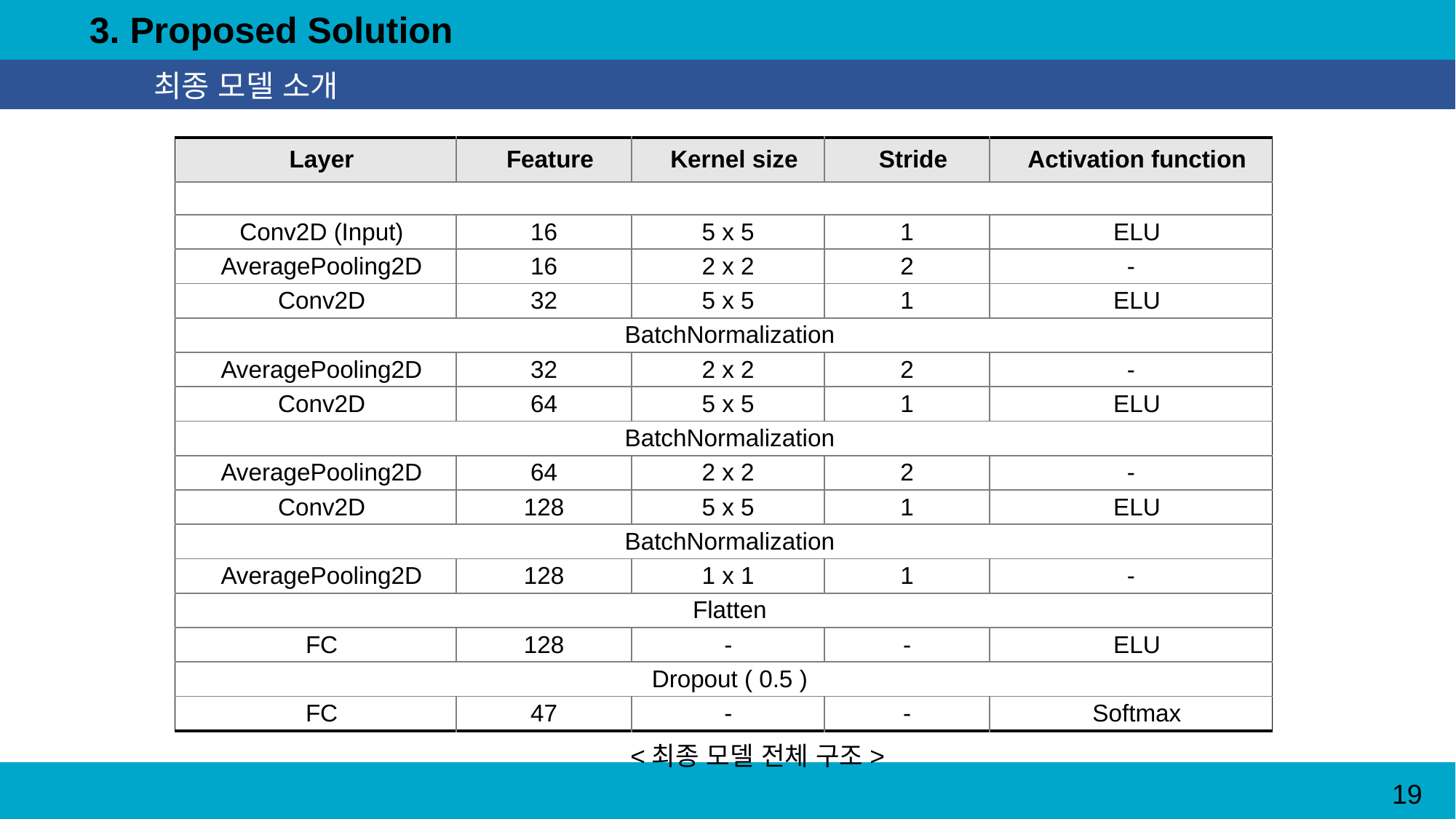

3. Proposed Solution

최종 모델 소개
| Layer | Feature | Kernel size | Stride | Activation function |
| --- | --- | --- | --- | --- |
|  |  |  |  |  |
| Conv2D (Input) | 16 | 5 x 5 | 1 | ELU |
| AveragePooling2D | 16 | 2 x 2 | 2 | - |
| Conv2D | 32 | 5 x 5 | 1 | ELU |
| BatchNormalization |  |  |  |  |
| AveragePooling2D | 32 | 2 x 2 | 2 | - |
| Conv2D | 64 | 5 x 5 | 1 | ELU |
| BatchNormalization |  |  |  |  |
| AveragePooling2D | 64 | 2 x 2 | 2 | - |
| Conv2D | 128 | 5 x 5 | 1 | ELU |
| BatchNormalization |  |  |  |  |
| AveragePooling2D | 128 | 1 x 1 | 1 | - |
| Flatten |  |  |  |  |
| FC | 128 | - | - | ELU |
| Dropout ( 0.5 ) |  |  |  |  |
| FC | 47 | - | - | Softmax |
<최종 모델 전체 구조>